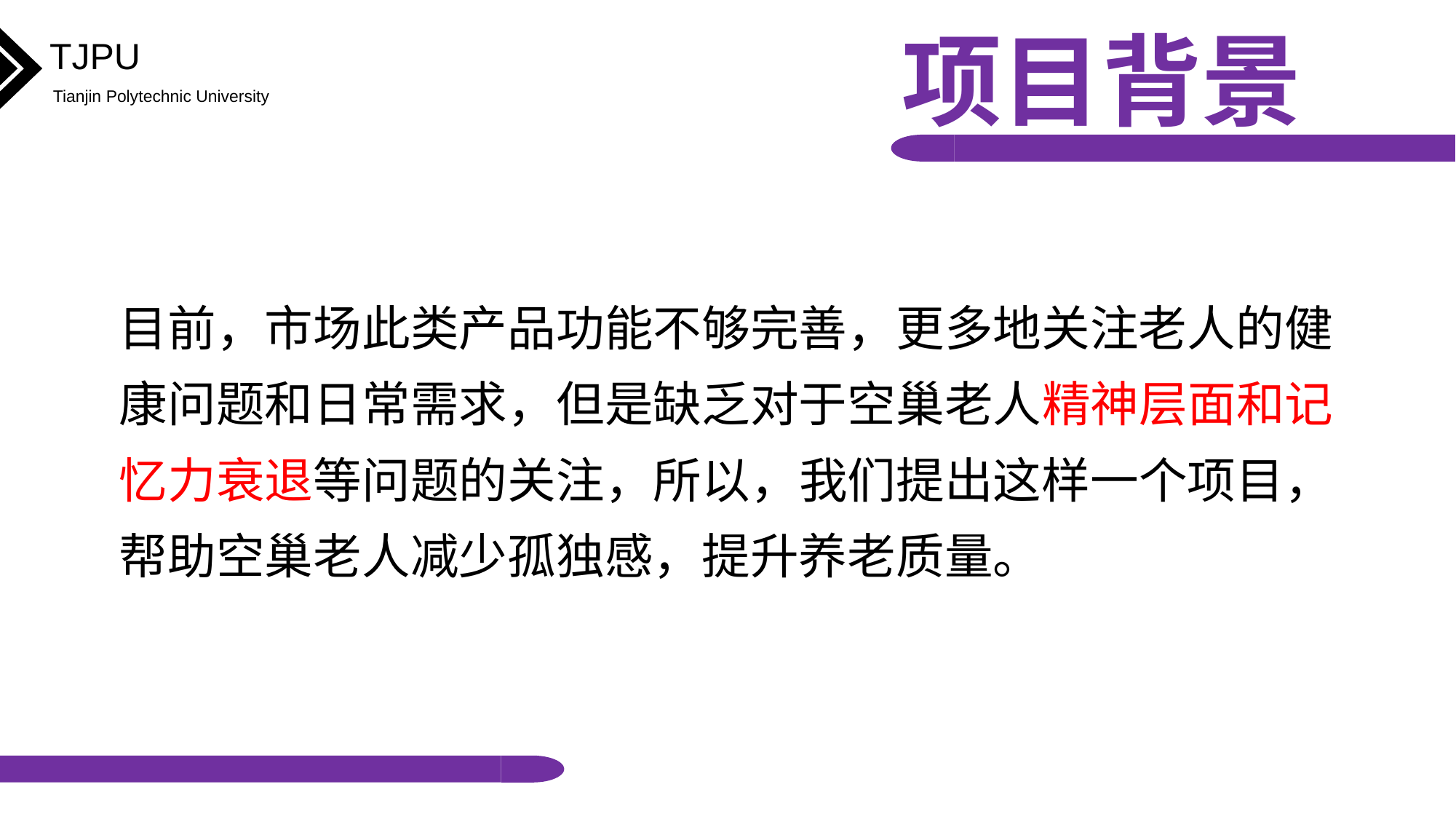

项目背景

TJPU
Tianjin Polytechnic University

目前，市场此类产品功能不够完善，更多地关注老人的健康问题和日常需求，但是缺乏对于空巢老人精神层面和记忆力衰退等问题的关注，所以，我们提出这样一个项目，帮助空巢老人减少孤独感，提升养老质量。